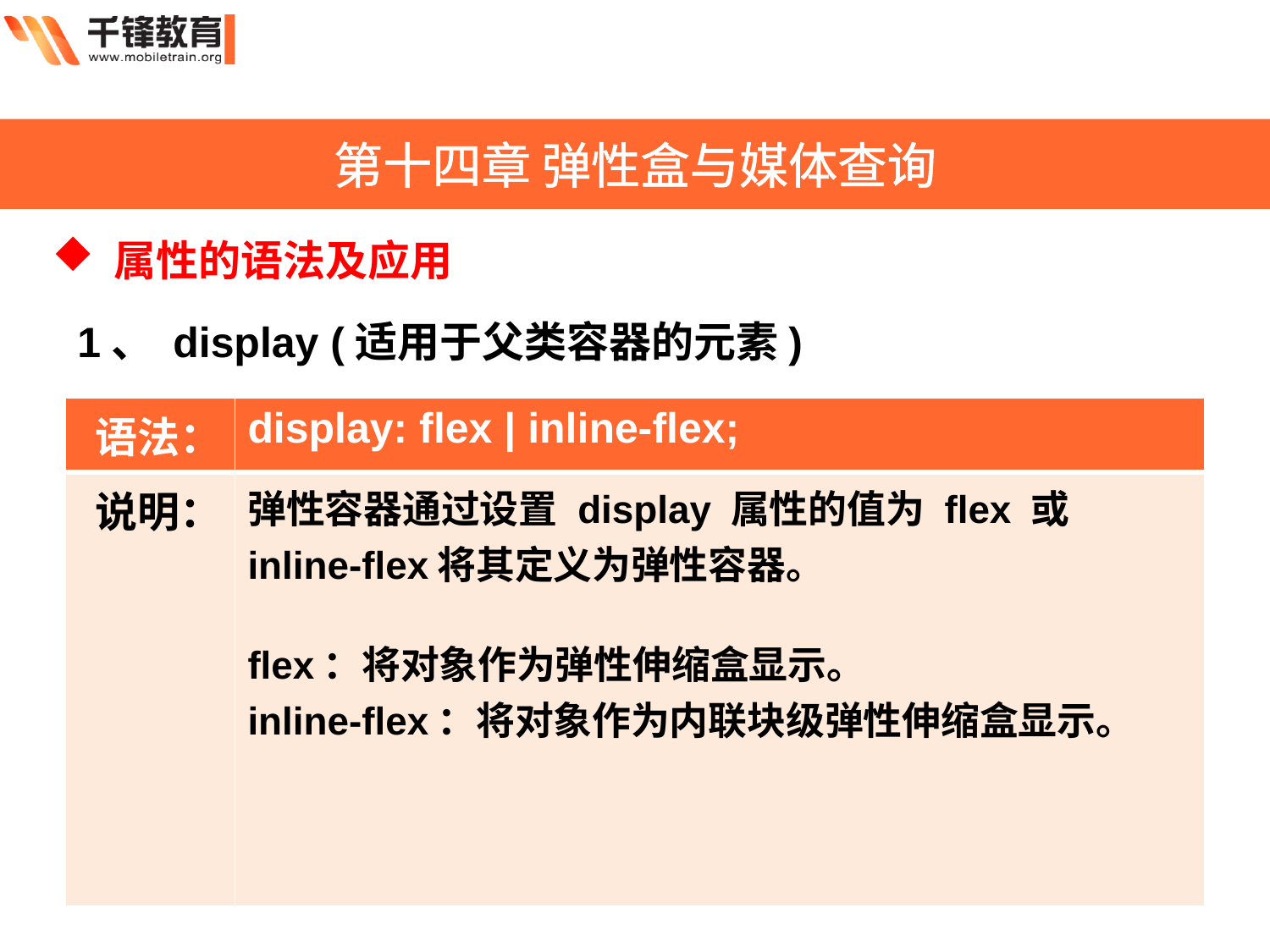

第十四章 弹性盒与媒体查询
 属性的语法及应用

1、 display (适用于父类容器的元素)
| 语法： | display: flex | inline-flex; |
| --- | --- |
| 说明： | 弹性容器通过设置 display 属性的值为 flex 或 inline-flex将其定义为弹性容器。 flex：将对象作为弹性伸缩盒显示。 inline-flex：将对象作为内联块级弹性伸缩盒显示。 |